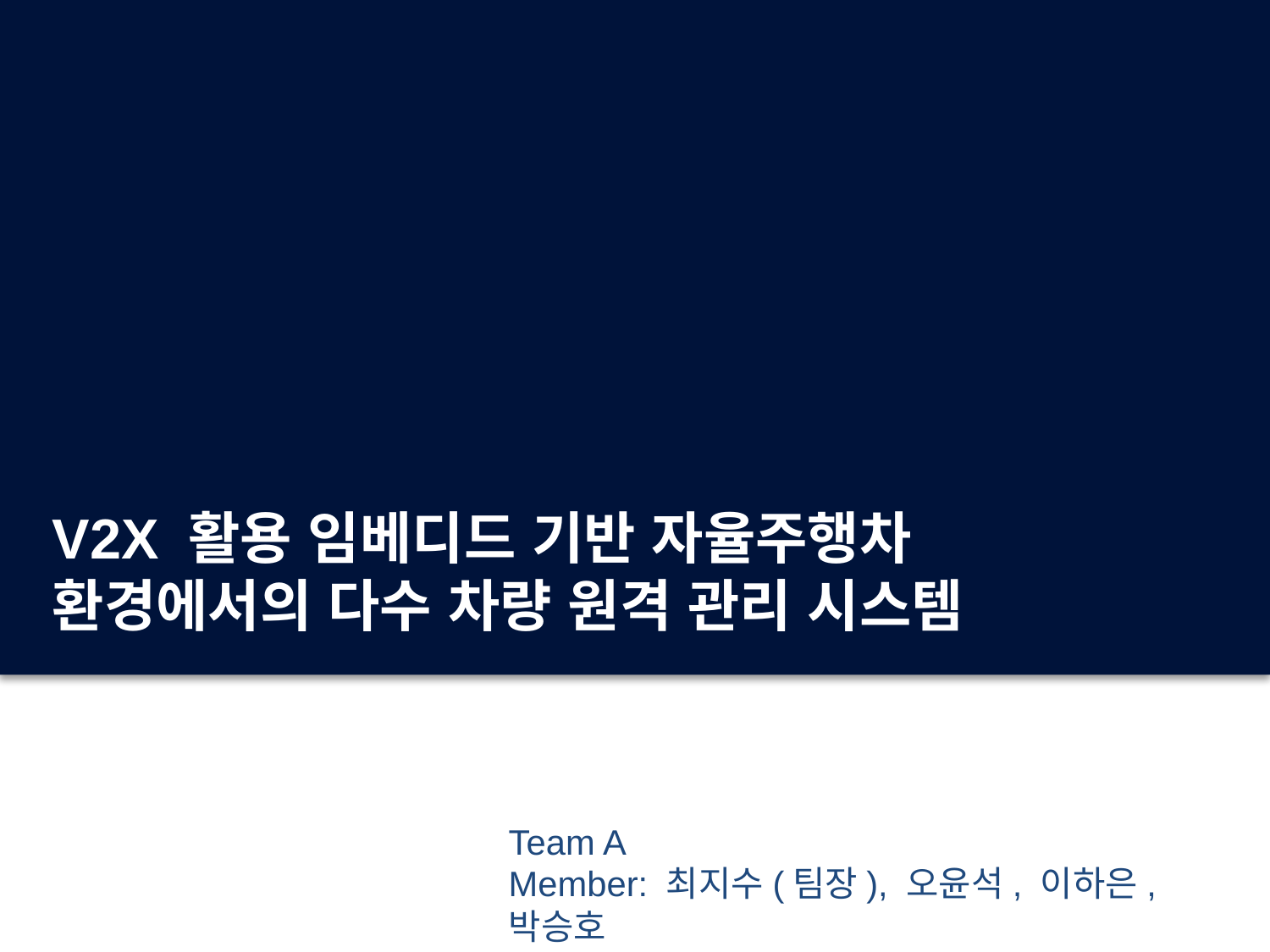

V2X 활용 임베디드 기반 자율주행차
환경에서의 다수 차량 원격 관리 시스템
Team A
Member: 최지수(팀장), 오윤석, 이하은, 박승호